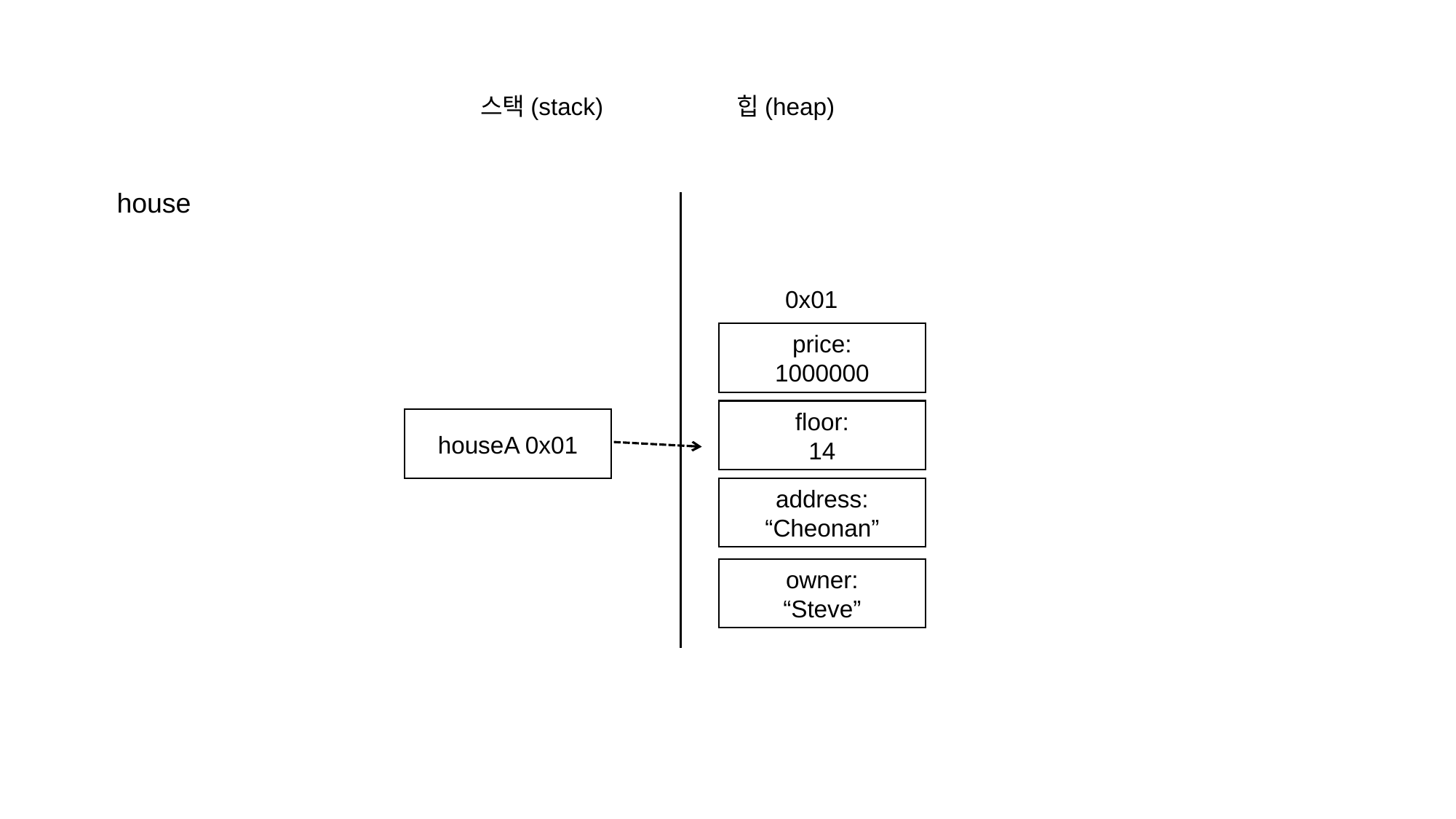

스택(stack)
힙(heap)
house
0x01
price:
1000000
floor:
14
houseA 0x01
address:
“Cheonan”
owner:
“Steve”